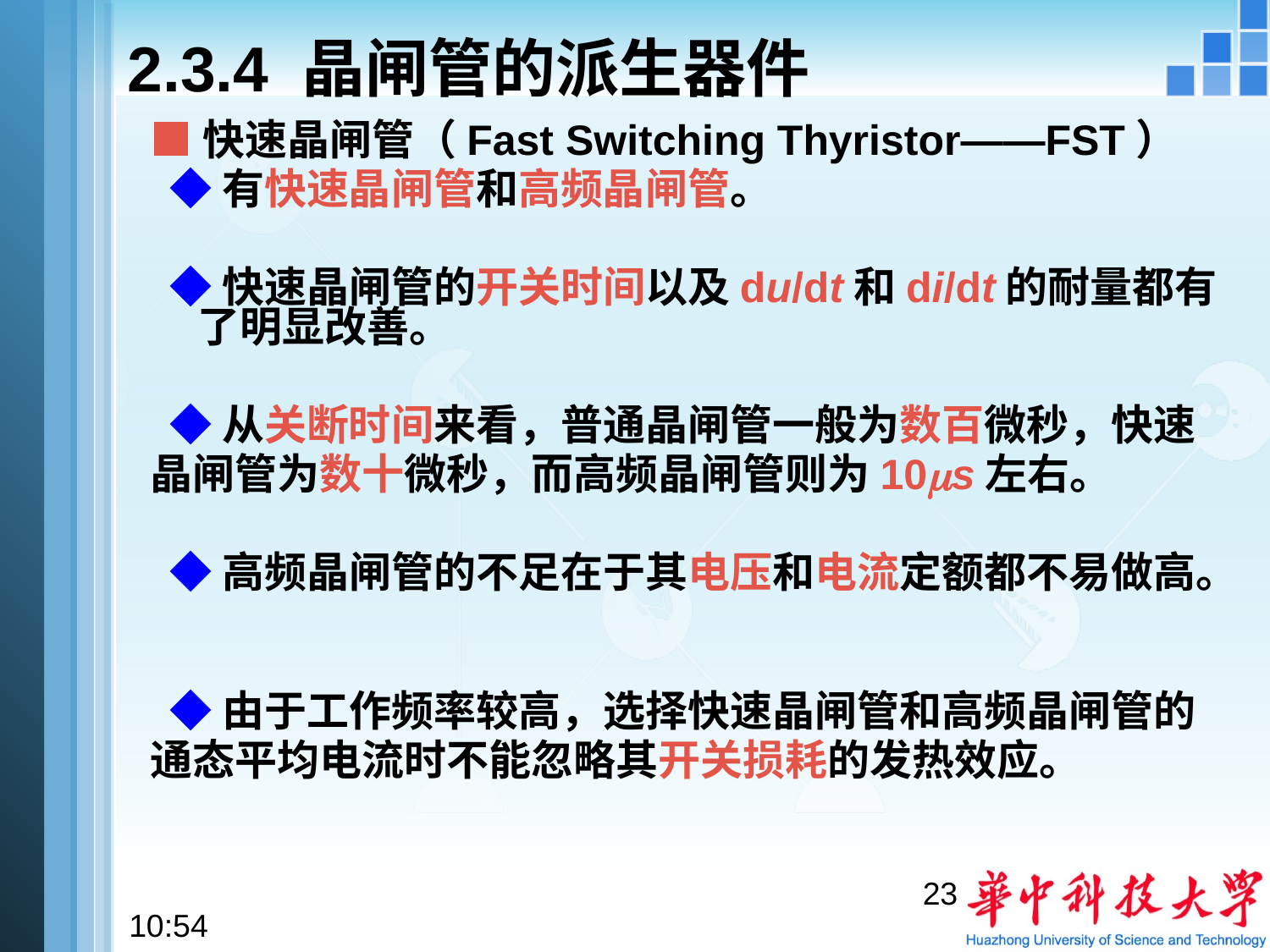

# 2.3.4 晶闸管的派生器件
■快速晶闸管（Fast Switching Thyristor——FST）
  ◆有快速晶闸管和高频晶闸管。

  ◆快速晶闸管的开关时间以及du/dt和di/dt的耐量都有了明显改善。

  ◆从关断时间来看，普通晶闸管一般为数百微秒，快速
晶闸管为数十微秒，而高频晶闸管则为10μs左右。

  ◆高频晶闸管的不足在于其电压和电流定额都不易做高。

  ◆由于工作频率较高，选择快速晶闸管和高频晶闸管的
通态平均电流时不能忽略其开关损耗的发热效应。

23
10:54